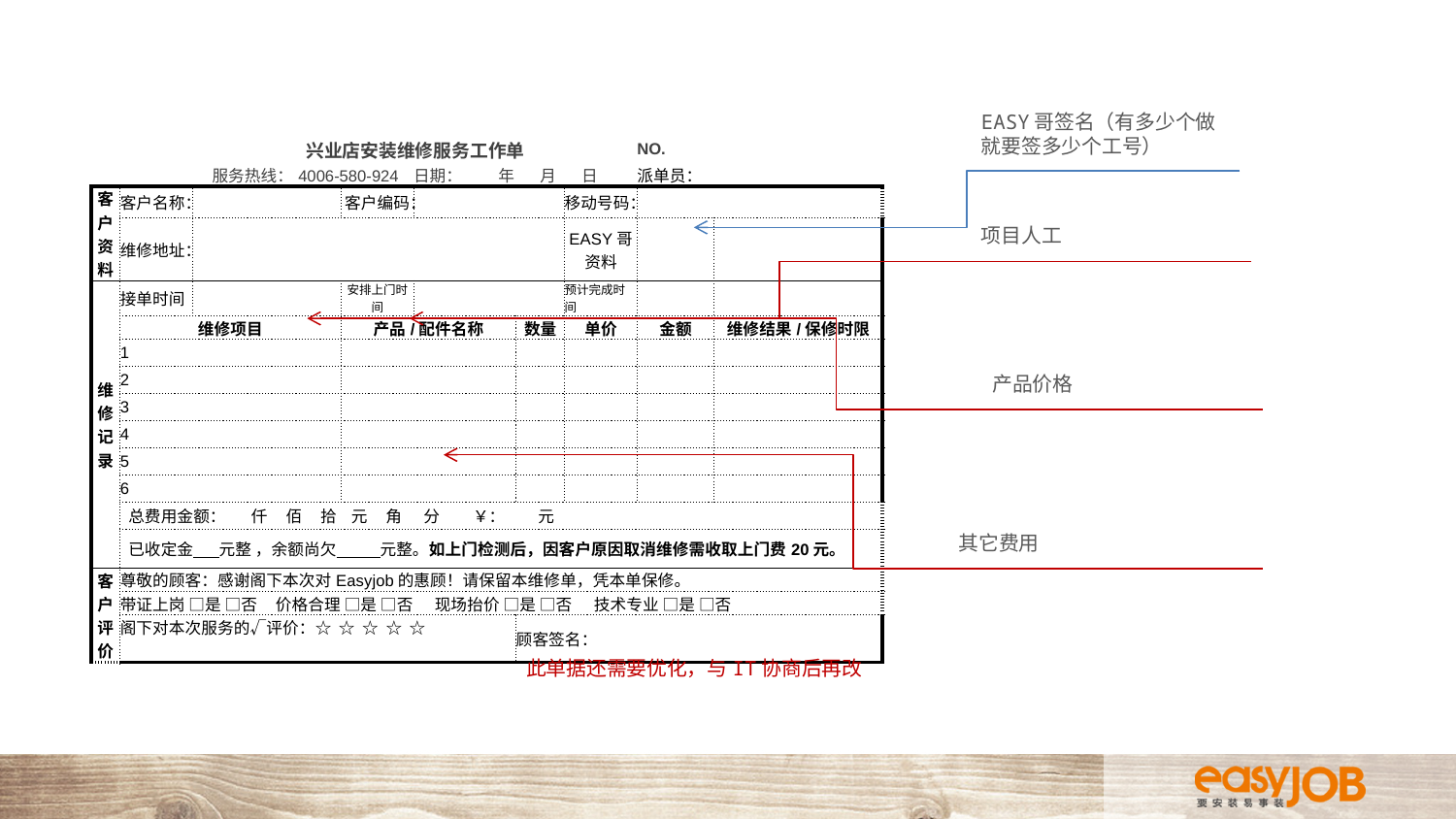

EASY哥签名（有多少个做就要签多少个工号）
|  |  | 兴业店安装维修服务工作单 |  |  |  |  | NO. |  |  |
| --- | --- | --- | --- | --- | --- | --- | --- | --- | --- |
|  |  | 服务热线：4006-580-924 |  | 日期： 年 月 日 |  |  | 派单员： |  |  |
| 客户资料 | 客户名称： |  | 客户编码： |  |  | 移动号码： |  |  |  |
|  | 维修地址： |  |  |  |  | EASY哥资料 |  |  |  |
| 维修记录 | 接单时间 |  | 安排上门时间 |  |  | 预计完成时间 |  |  |  |
|  | 维修项目 |  | 产品/配件名称 |  | 数量 | 单价 | 金额 | 维修结果/保修时限 |  |
|  | 1 |  |  |  |  |  |  |  |  |
|  | 2 |  |  |  |  |  |  |  |  |
|  | 3 |  |  |  |  |  |  |  |  |
|  | 4 |  |  |  |  |  |  |  |  |
|  | 5 |  |  |  |  |  |  |  |  |
|  | 6 |  |  |  |  |  |  |  |  |
|  | 总费用金额： 仟 佰 拾 元 角 分 ￥： 元 |  |  |  |  |  |  |  |  |
|  | 已收定金 元整 ，余额尚欠 元整。如上门检测后，因客户原因取消维修需收取上门费20元。 |  |  |  |  |  |  |  |  |
| 客户评价 | 尊敬的顾客：感谢阁下本次对Easyjob的惠顾！请保留本维修单，凭本单保修。 |  |  |  |  |  |  |  |  |
|  | 带证上岗 □是 □否 价格合理 □是 □否 现场抬价 □是 □否 技术专业 □是 □否 |  |  |  |  |  |  |  |  |
|  | 阁下对本次服务的√评价：☆ ☆ ☆ ☆ ☆ |  |  |  | 顾客签名： |  |  |  |  |
项目人工
产品价格
其它费用
此单据还需要优化，与IT协商后再改